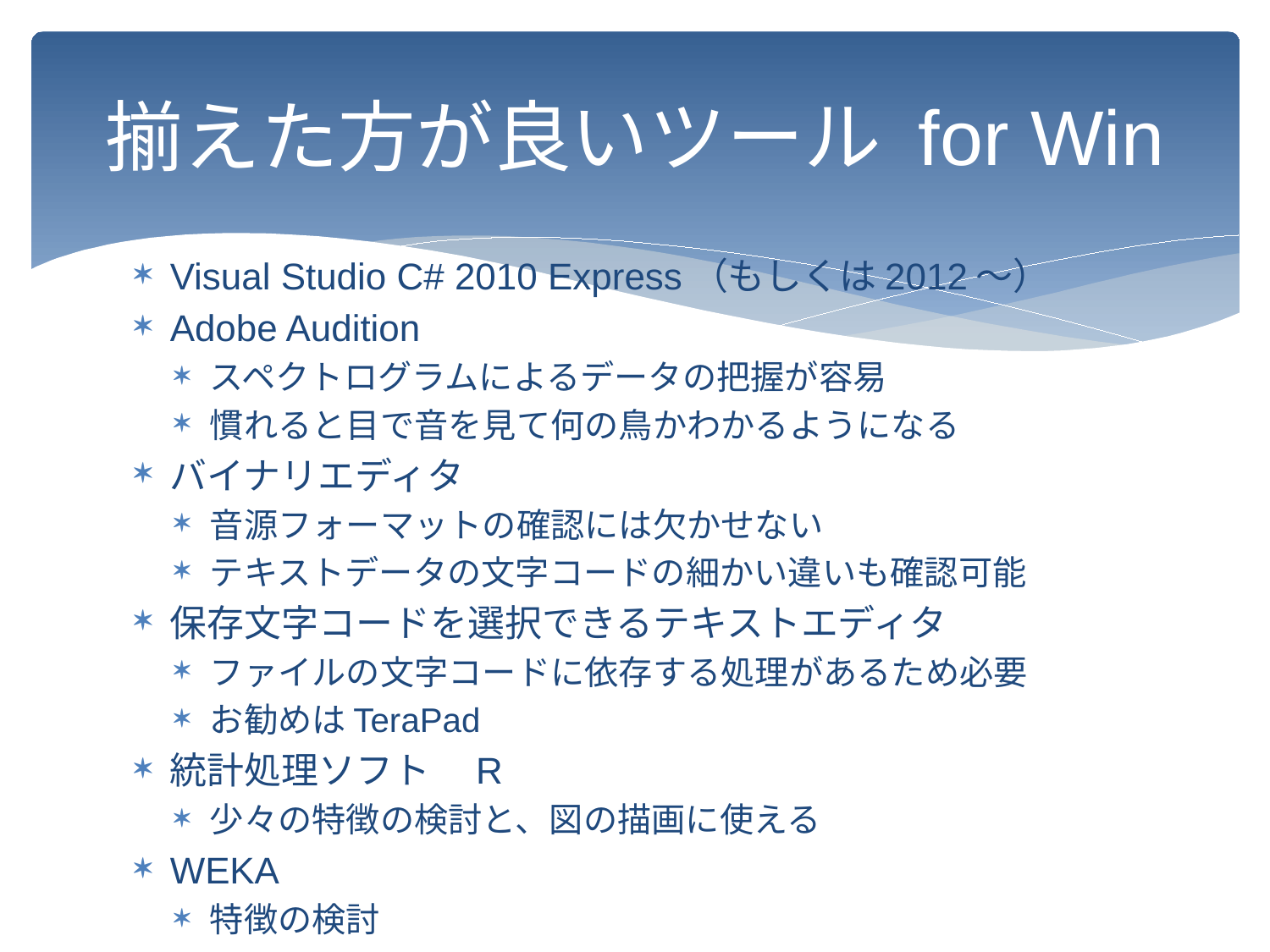

# 揃えた方が良いツール for Win
Visual Studio C# 2010 Express（もしくは2012～）
Adobe Audition
スペクトログラムによるデータの把握が容易
慣れると目で音を見て何の鳥かわかるようになる
バイナリエディタ
音源フォーマットの確認には欠かせない
テキストデータの文字コードの細かい違いも確認可能
保存文字コードを選択できるテキストエディタ
ファイルの文字コードに依存する処理があるため必要
お勧めはTeraPad
統計処理ソフト　R
少々の特徴の検討と、図の描画に使える
WEKA
特徴の検討